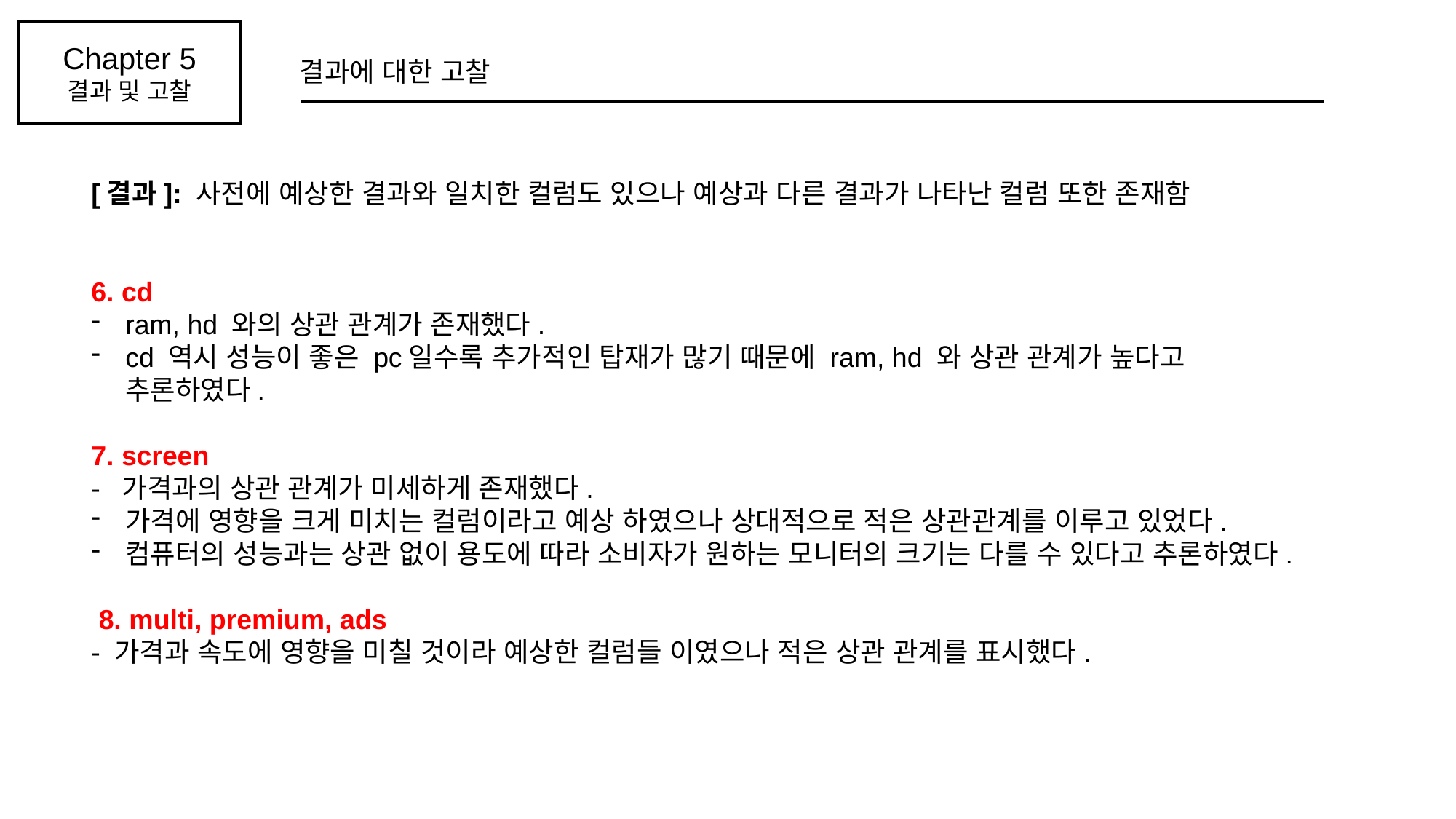

Chapter 5
결과 및 고찰
결과에 대한 고찰
[결과]: 사전에 예상한 결과와 일치한 컬럼도 있으나 예상과 다른 결과가 나타난 컬럼 또한 존재함

6. cd
ram, hd 와의 상관 관계가 존재했다.
cd 역시 성능이 좋은 pc일수록 추가적인 탑재가 많기 때문에 ram, hd 와 상관 관계가 높다고 추론하였다.

7. screen
-  가격과의 상관 관계가 미세하게 존재했다.
가격에 영향을 크게 미치는 컬럼이라고 예상 하였으나 상대적으로 적은 상관관계를 이루고 있었다.
컴퓨터의 성능과는 상관 없이 용도에 따라 소비자가 원하는 모니터의 크기는 다를 수 있다고 추론하였다.

 8. multi, premium, ads
- 가격과 속도에 영향을 미칠 것이라 예상한 컬럼들 이였으나 적은 상관 관계를 표시했다.